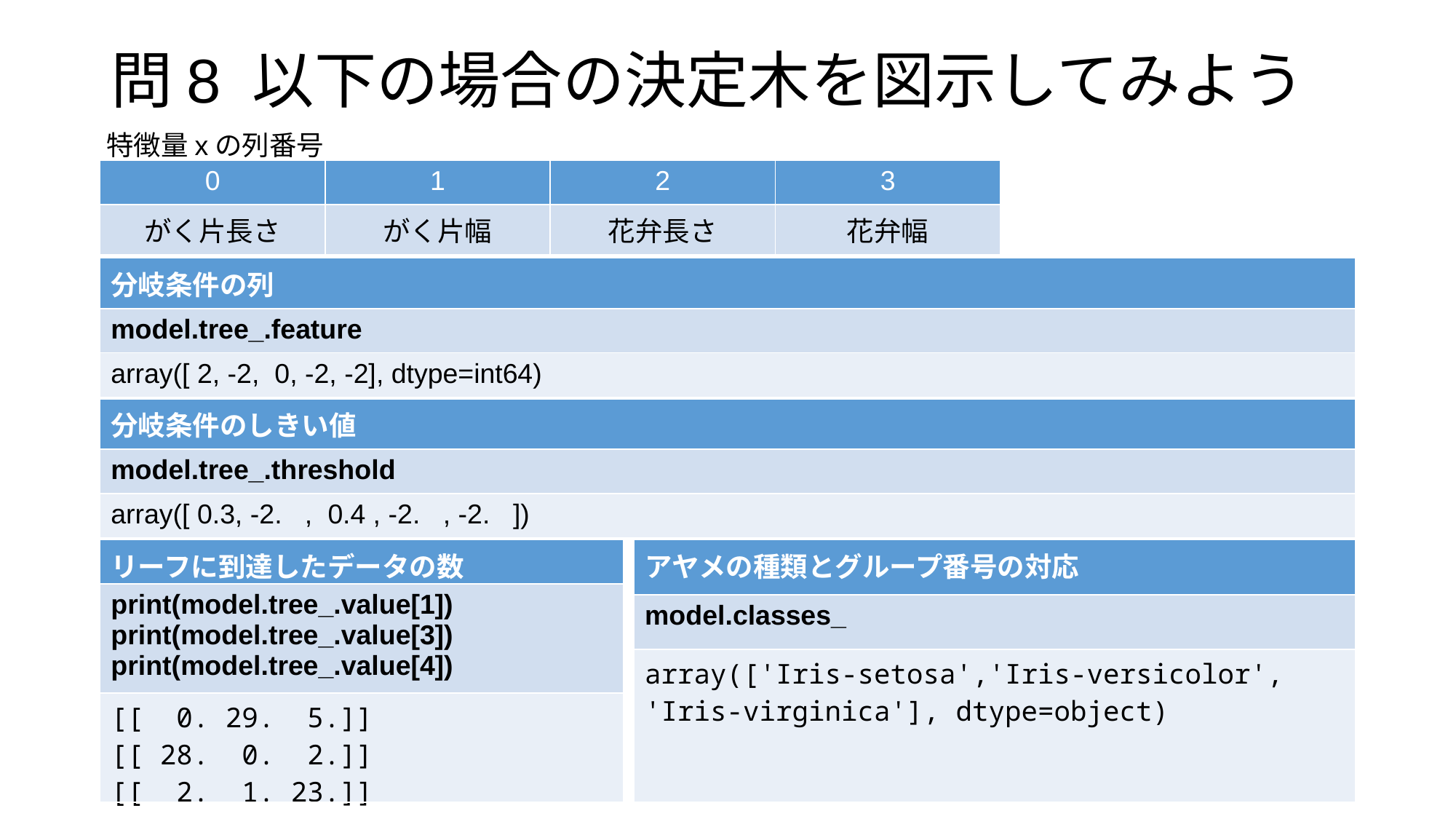

問8 以下の場合の決定木を図示してみよう
特徴量xの列番号
| 0 | 1 | 2 | 3 |
| --- | --- | --- | --- |
| がく片長さ | がく片幅 | 花弁長さ | 花弁幅 |
| 分岐条件の列 |
| --- |
| model.tree\_.feature |
| array([ 2, -2, 0, -2, -2], dtype=int64) |
| 分岐条件のしきい値 |
| --- |
| model.tree\_.threshold |
| array([ 0.3, -2. , 0.4 , -2. , -2. ]) |
| リーフに到達したデータの数 |
| --- |
| print(model.tree\_.value[1]) print(model.tree\_.value[3]) print(model.tree\_.value[4]) |
| [[ 0. 29. 5.]] [[ 28. 0. 2.]] [[ 2. 1. 23.]] |
| アヤメの種類とグループ番号の対応 |
| --- |
| model.classes\_ |
| array(['Iris-setosa','Iris-versicolor', 'Iris-virginica'], dtype=object) |